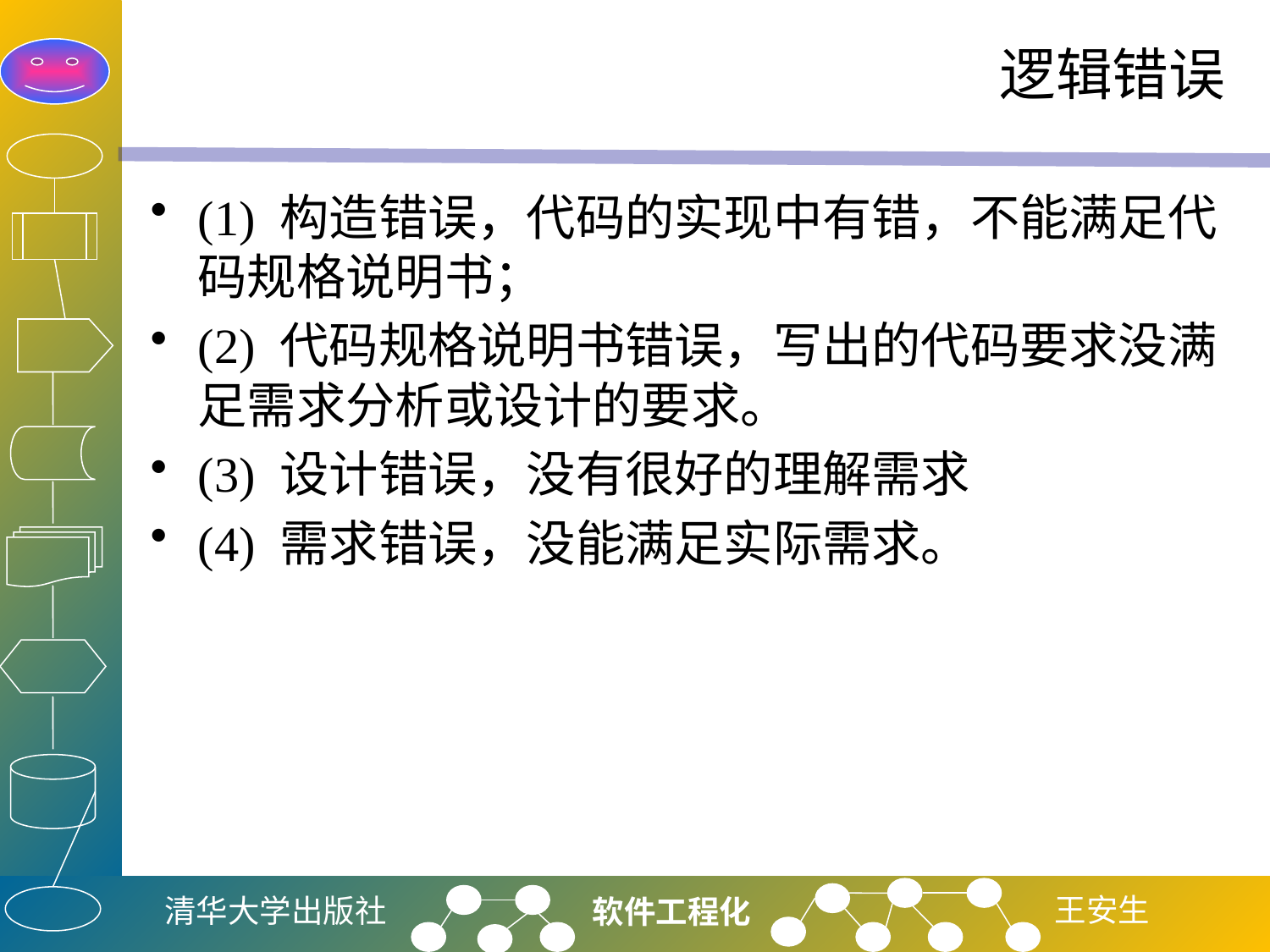

# 逻辑错误
(1) 构造错误，代码的实现中有错，不能满足代码规格说明书；
(2) 代码规格说明书错误，写出的代码要求没满足需求分析或设计的要求。
(3) 设计错误，没有很好的理解需求
(4) 需求错误，没能满足实际需求。